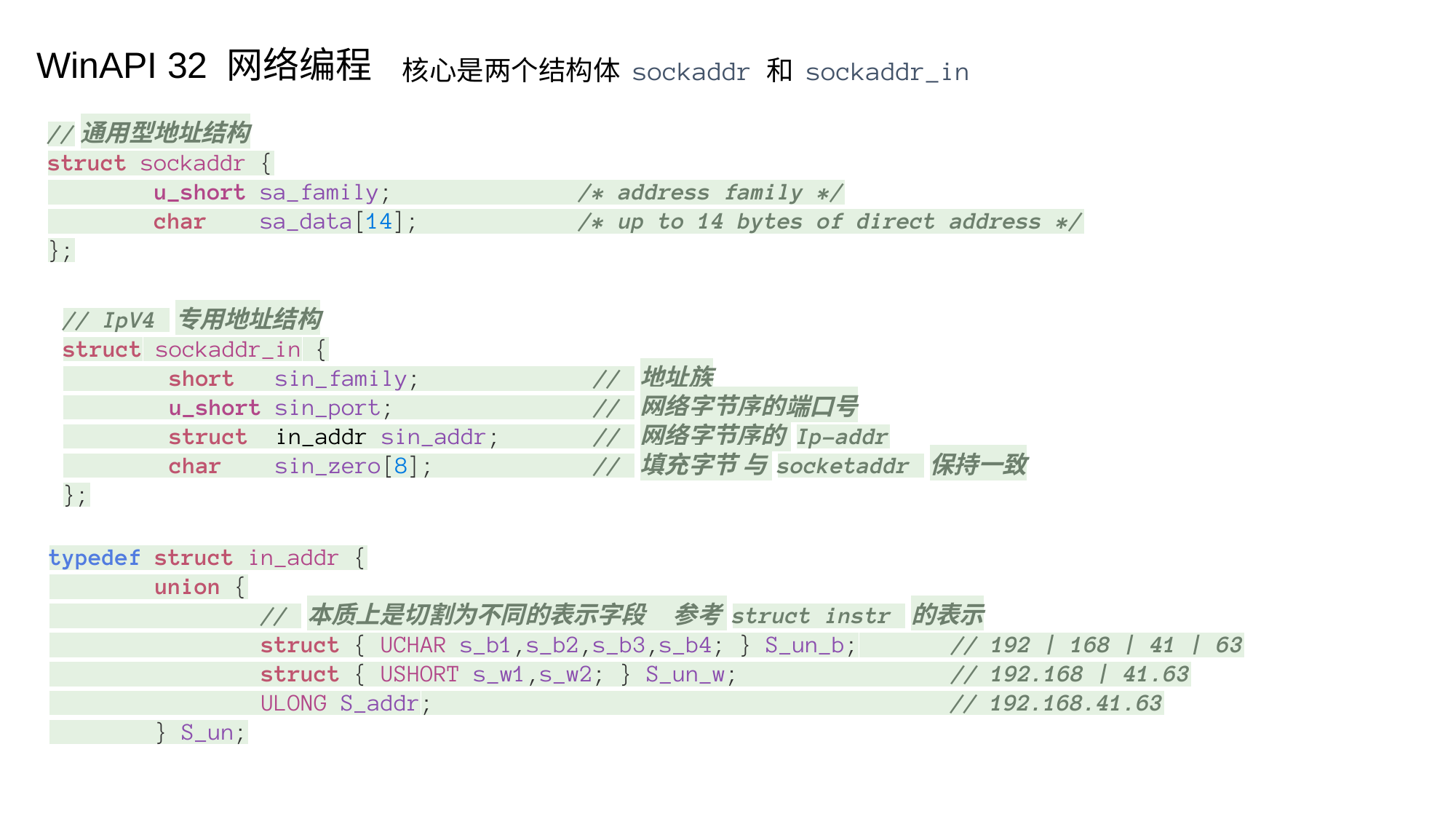

WinAPI 32 网络编程
核心是两个结构体 sockaddr 和 sockaddr_in
//通用型地址结构
struct sockaddr {
        u_short sa_family;              /* address family */
        char    sa_data[14];            /* up to 14 bytes of direct address */
};
// IpV4 专用地址结构
struct sockaddr_in {
        short   sin_family;             // 地址族
        u_short sin_port;               // 网络字节序的端口号
        struct  in_addr sin_addr;       // 网络字节序的 Ip-addr
        char    sin_zero[8];            // 填充字节 与 socketaddr 保持一致
};
typedef struct in_addr {
        union {
                // 本质上是切割为不同的表示字段     参考 struct instr 的表示
                struct { UCHAR s_b1,s_b2,s_b3,s_b4; } S_un_b;       // 192 | 168 | 41 | 63
                struct { USHORT s_w1,s_w2; } S_un_w;                // 192.168 | 41.63
                ULONG S_addr;                                       // 192.168.41.63
        } S_un;